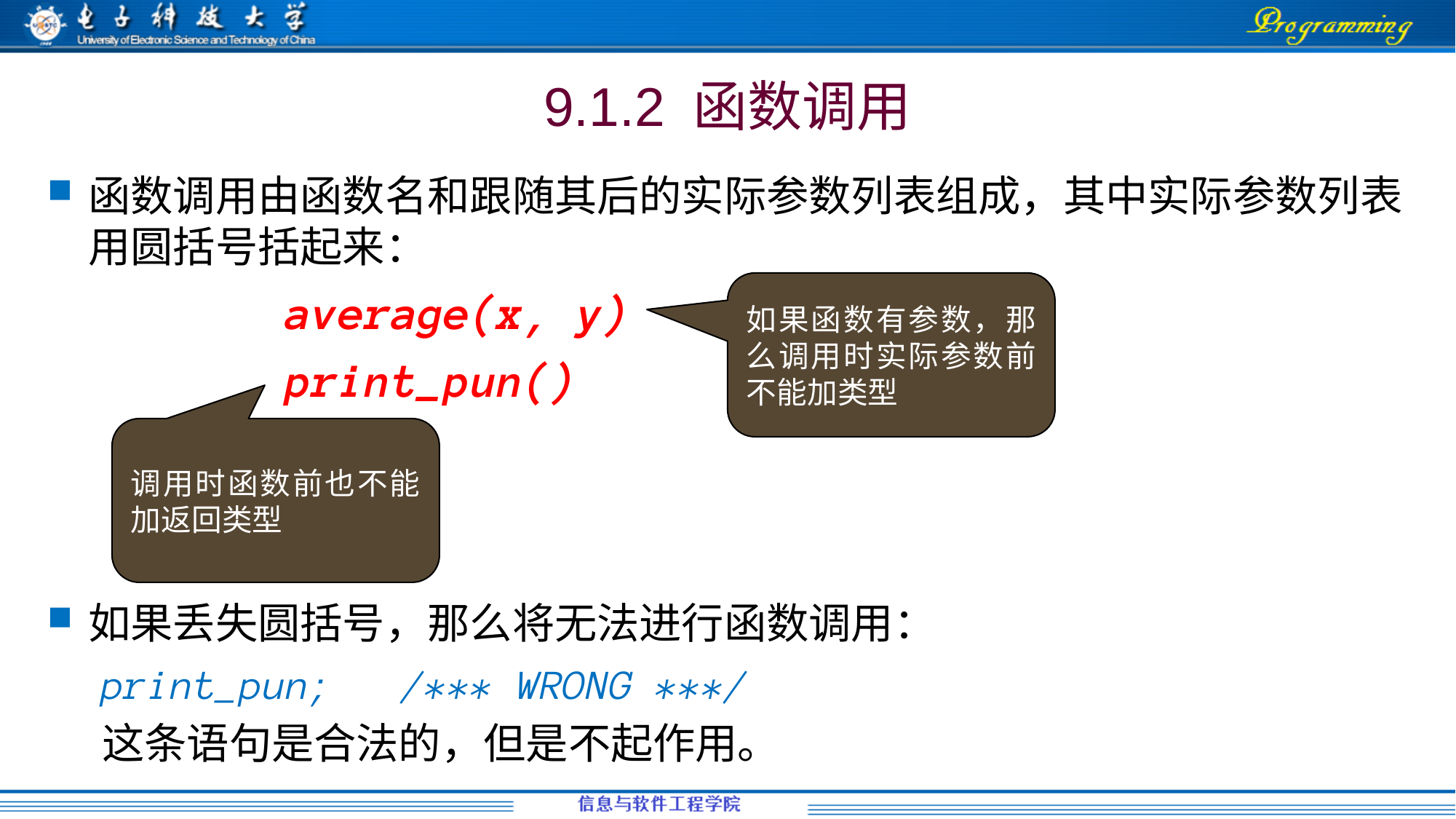

# 9.1.2 函数调用
函数调用由函数名和跟随其后的实际参数列表组成，其中实际参数列表用圆括号括起来：
average(x, y)
print_pun()

如果丢失圆括号，那么将无法进行函数调用：
print_pun;   /*** WRONG ***/
这条语句是合法的，但是不起作用。
如果函数有参数，那么调用时实际参数前不能加类型
调用时函数前也不能加返回类型